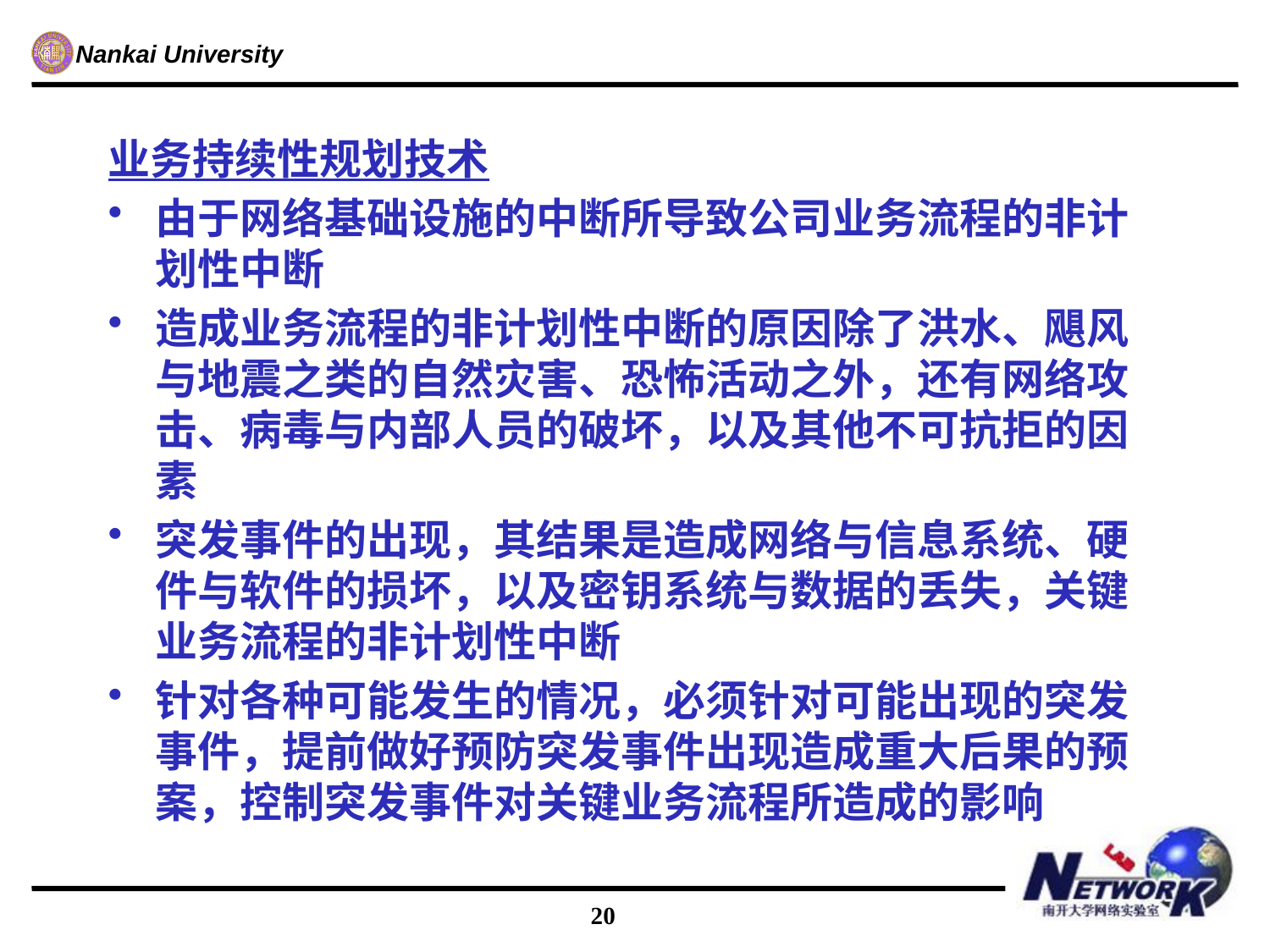

#
业务持续性规划技术
由于网络基础设施的中断所导致公司业务流程的非计划性中断
造成业务流程的非计划性中断的原因除了洪水、飓风与地震之类的自然灾害、恐怖活动之外，还有网络攻击、病毒与内部人员的破坏，以及其他不可抗拒的因素
突发事件的出现，其结果是造成网络与信息系统、硬件与软件的损坏，以及密钥系统与数据的丢失，关键业务流程的非计划性中断
针对各种可能发生的情况，必须针对可能出现的突发事件，提前做好预防突发事件出现造成重大后果的预案，控制突发事件对关键业务流程所造成的影响
20